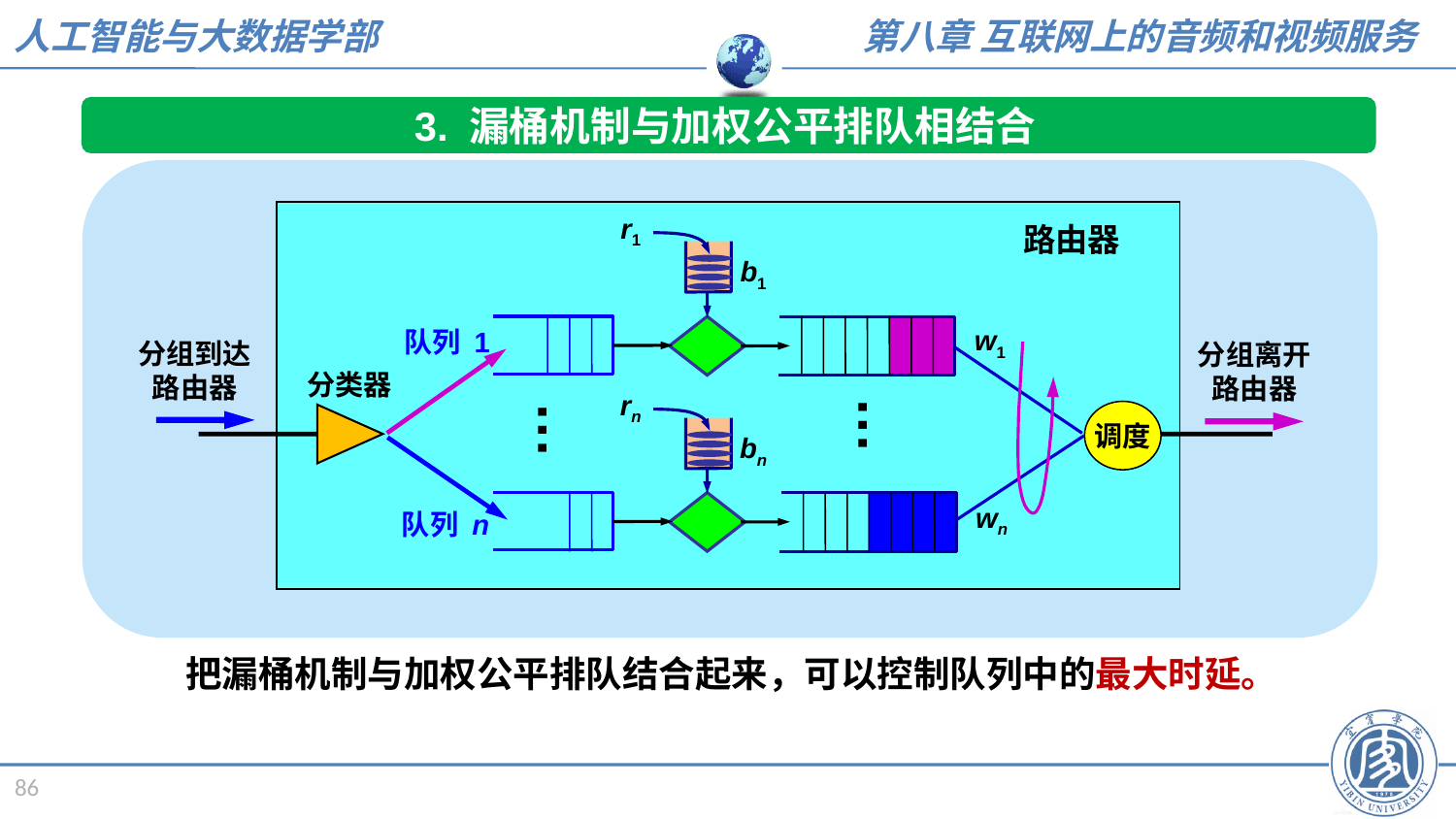

3. 漏桶机制与加权公平排队相结合

r1

b1

w1

队列 1

分组到达
路由器
分组离开
路由器

分类器

rn
…
…

调度

bn

wn

队列 n
路由器
把漏桶机制与加权公平排队结合起来，可以控制队列中的最大时延。
86